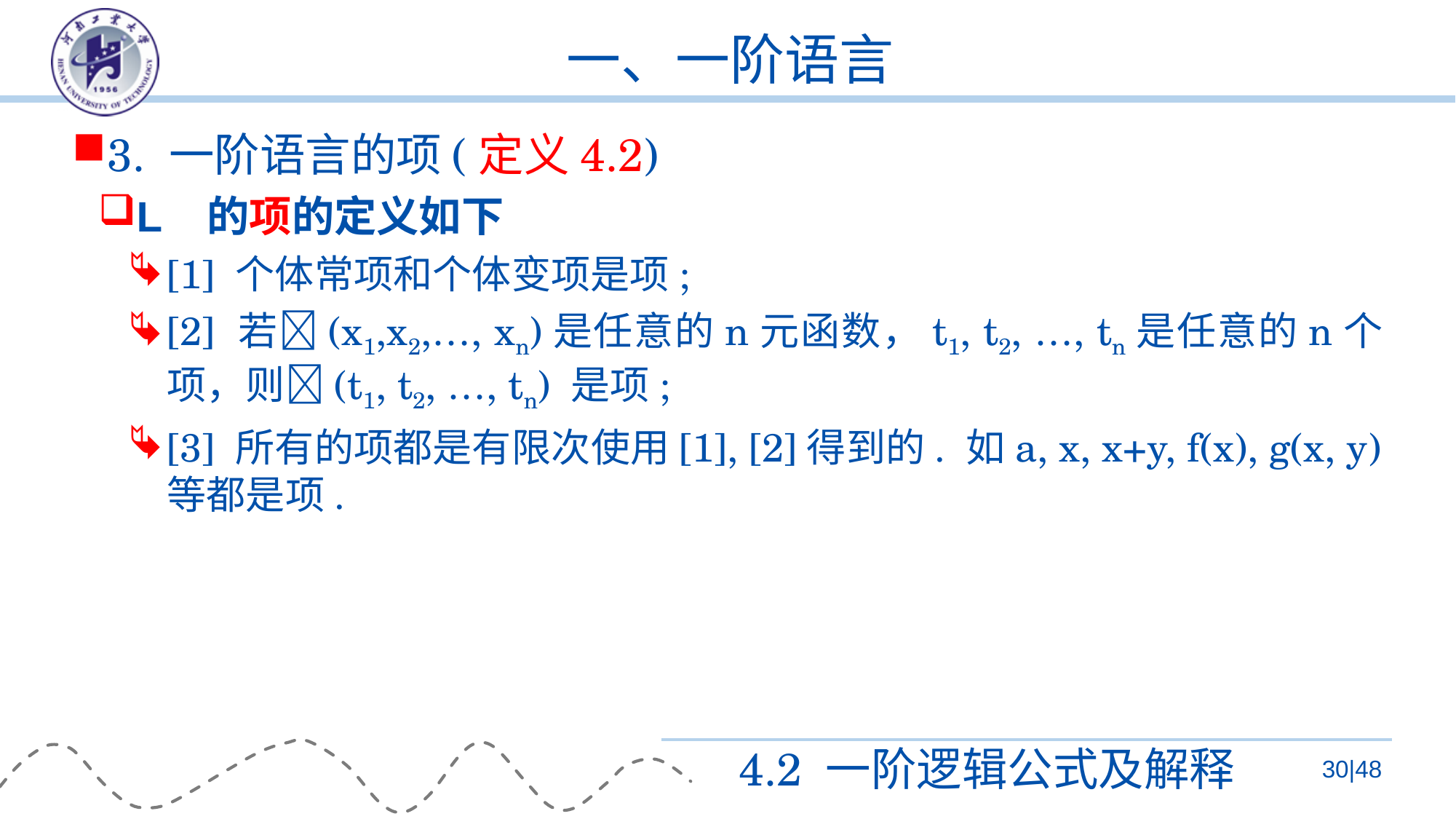

# 一、一阶语言
3. 一阶语言的项(定义4.2)
L   的项的定义如下
[1] 个体常项和个体变项是项;
[2] 若ϕ(x1,x2,…, xn)是任意的n元函数，t1, t2, …, tn是任意的n个项，则ϕ(t1, t2, …, tn) 是项;
[3] 所有的项都是有限次使用[1], [2]得到的. 如a, x, x+y, f(x), g(x, y)等都是项.
4.2 一阶逻辑公式及解释
30|48